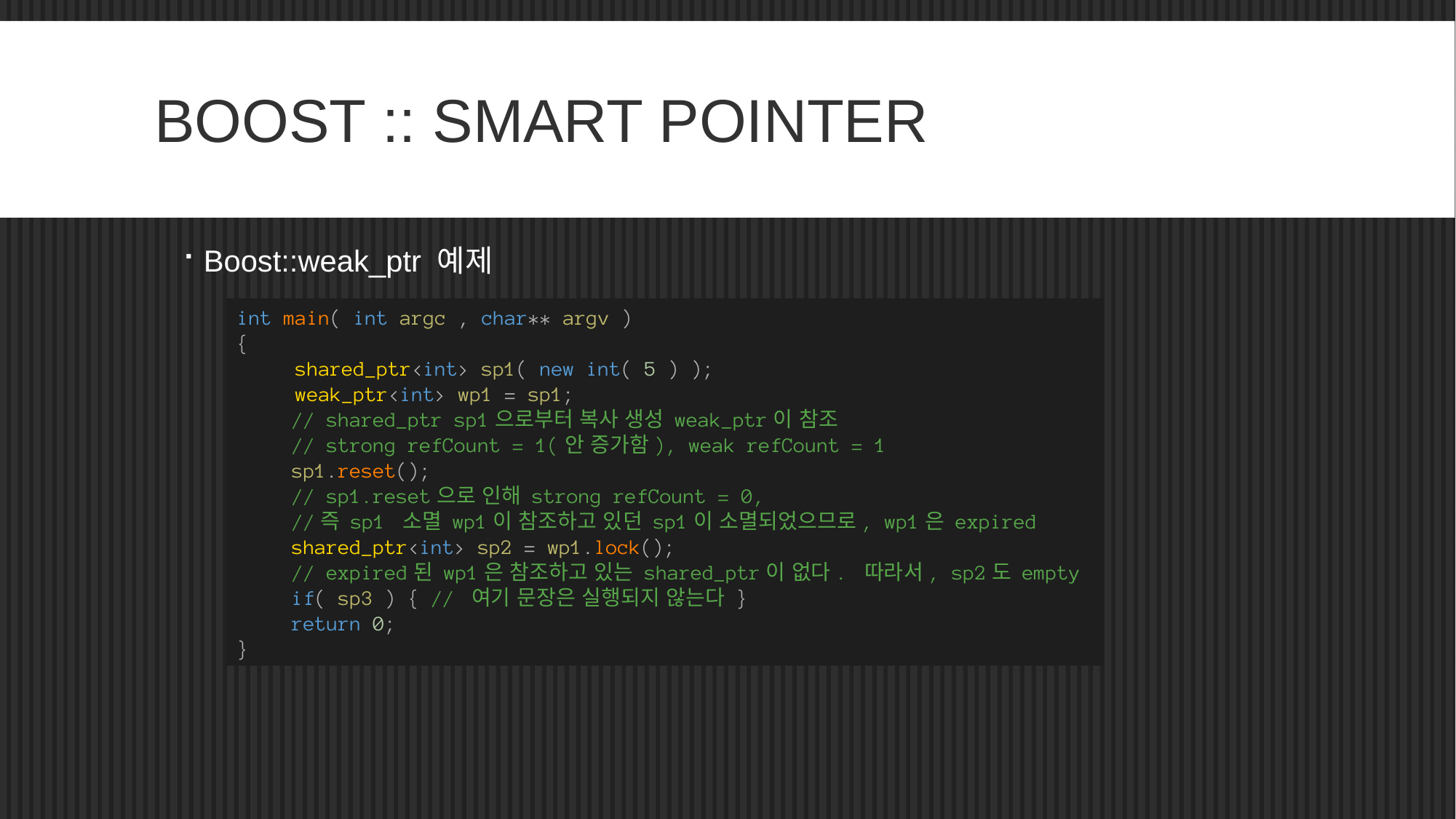

# BOOST :: SMART POINTER
Boost::weak_ptr 예제

int main( int argc , char** argv )
{
     shared_ptr<int> sp1( new int( 5 ) );
     weak_ptr<int> wp1 = sp1;
// shared_ptr sp1으로부터 복사 생성 weak_ptr이 참조
// strong refCount = 1(안 증가함), weak refCount = 1
sp1.reset();
// sp1.reset으로 인해 strong refCount = 0,
//즉 sp1 소멸 wp1이 참조하고 있던 sp1이 소멸되었으므로, wp1은 expired
shared_ptr<int> sp2 = wp1.lock();
// expired된 wp1은 참조하고 있는 shared_ptr이 없다. 따라서, sp2도 empty
if( sp3 ) { // 여기 문장은 실행되지 않는다 }
return 0;
}